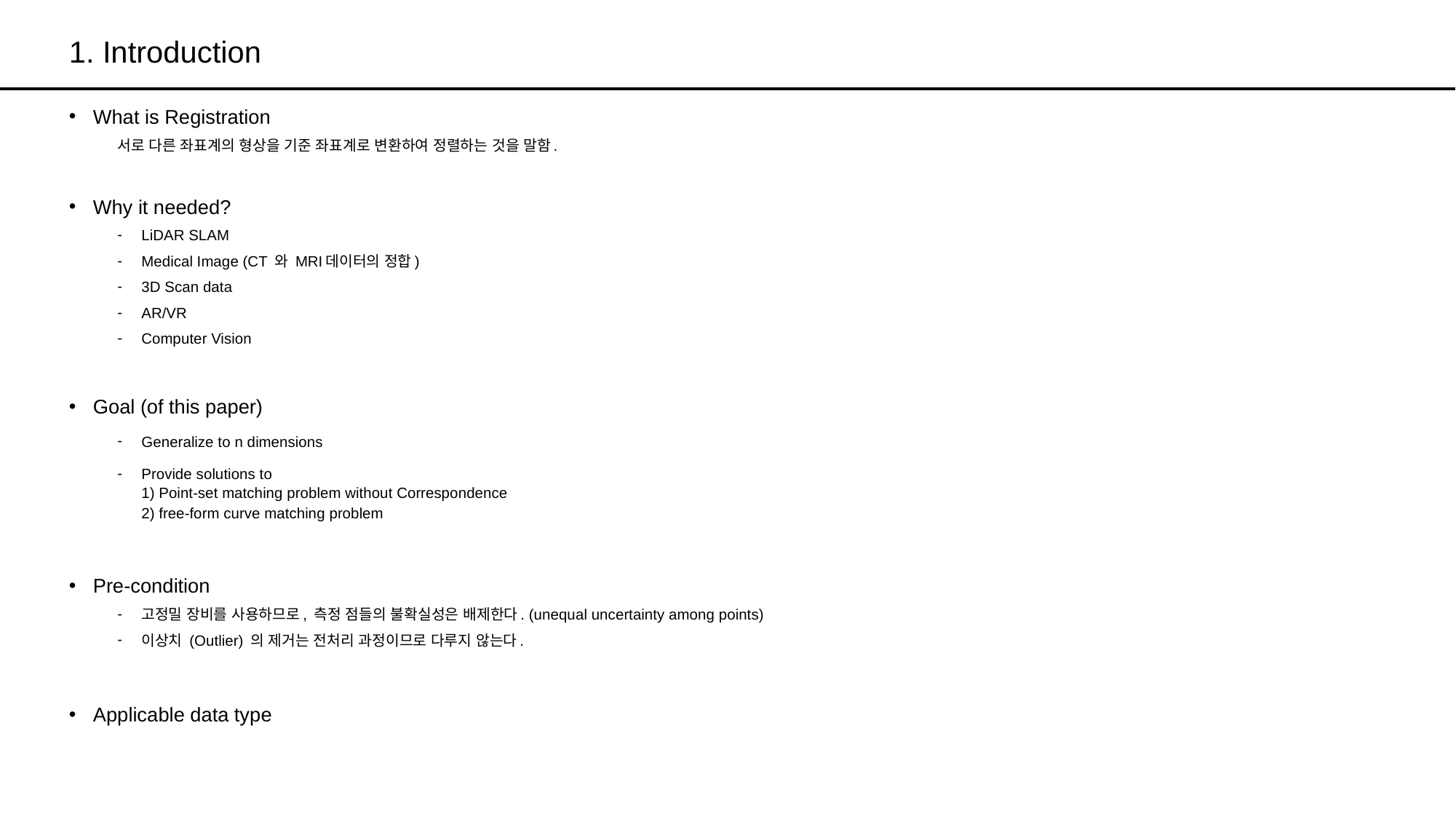

# 1. Introduction
What is Registration
서로 다른 좌표계의 형상을 기준 좌표계로 변환하여 정렬하는 것을 말함.

Why it needed?
LiDAR SLAM
Medical Image (CT 와 MRI데이터의 정합)
3D Scan data
AR/VR
Computer Vision

Goal (of this paper)
Generalize to n dimensions
Provide solutions to
1) Point-set matching problem without Correspondence
2) free-form curve matching problem

Pre-condition
고정밀 장비를 사용하므로, 측정 점들의 불확실성은 배제한다. (unequal uncertainty among points)
이상치 (Outlier) 의 제거는 전처리 과정이므로 다루지 않는다.

Applicable data type